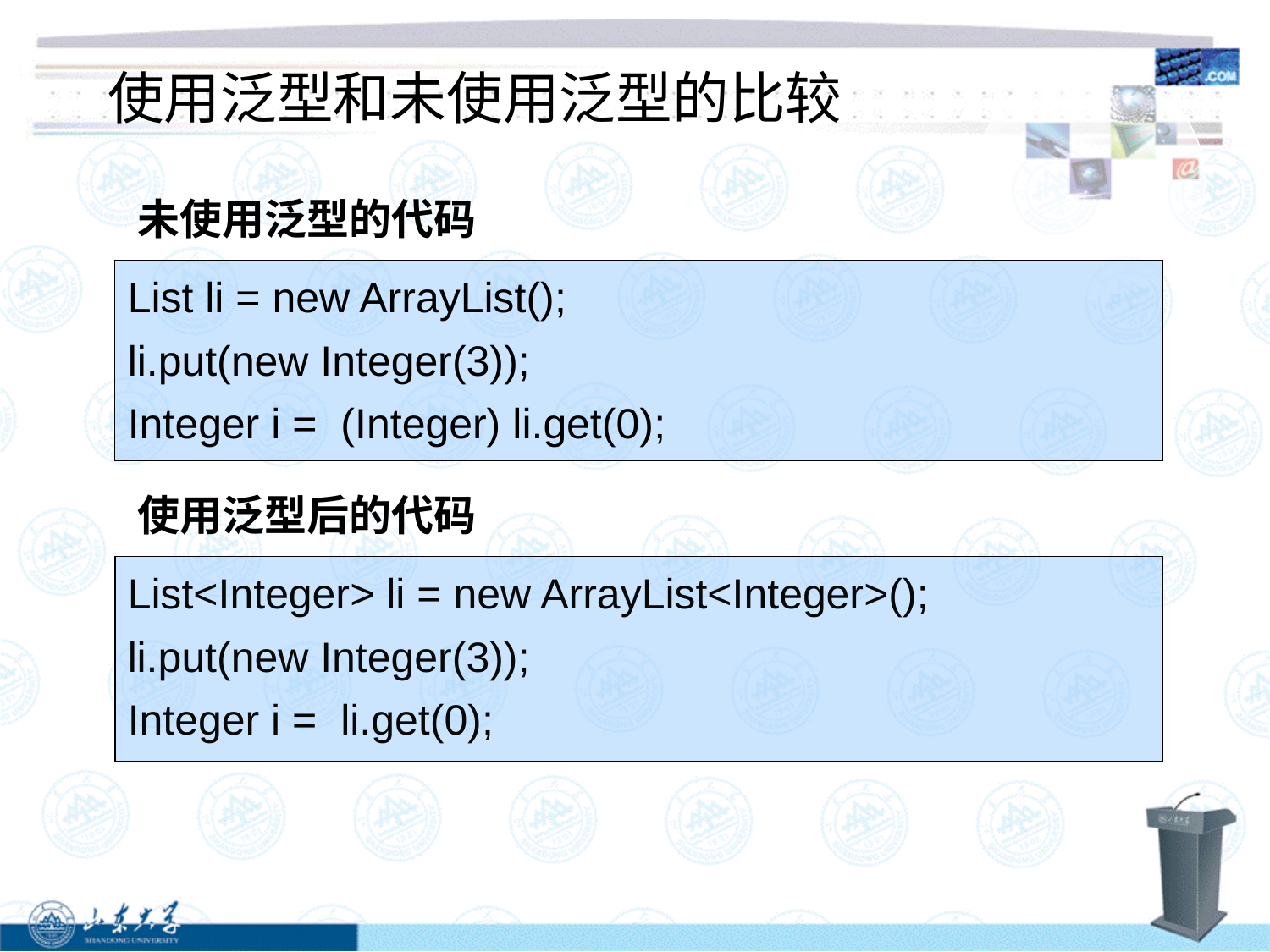

# 使用泛型和未使用泛型的比较
未使用泛型的代码
List li = new ArrayList();
li.put(new Integer(3));
Integer i =  (Integer) li.get(0);
使用泛型后的代码
List<Integer> li = new ArrayList<Integer>();
li.put(new Integer(3));
Integer i =  li.get(0);